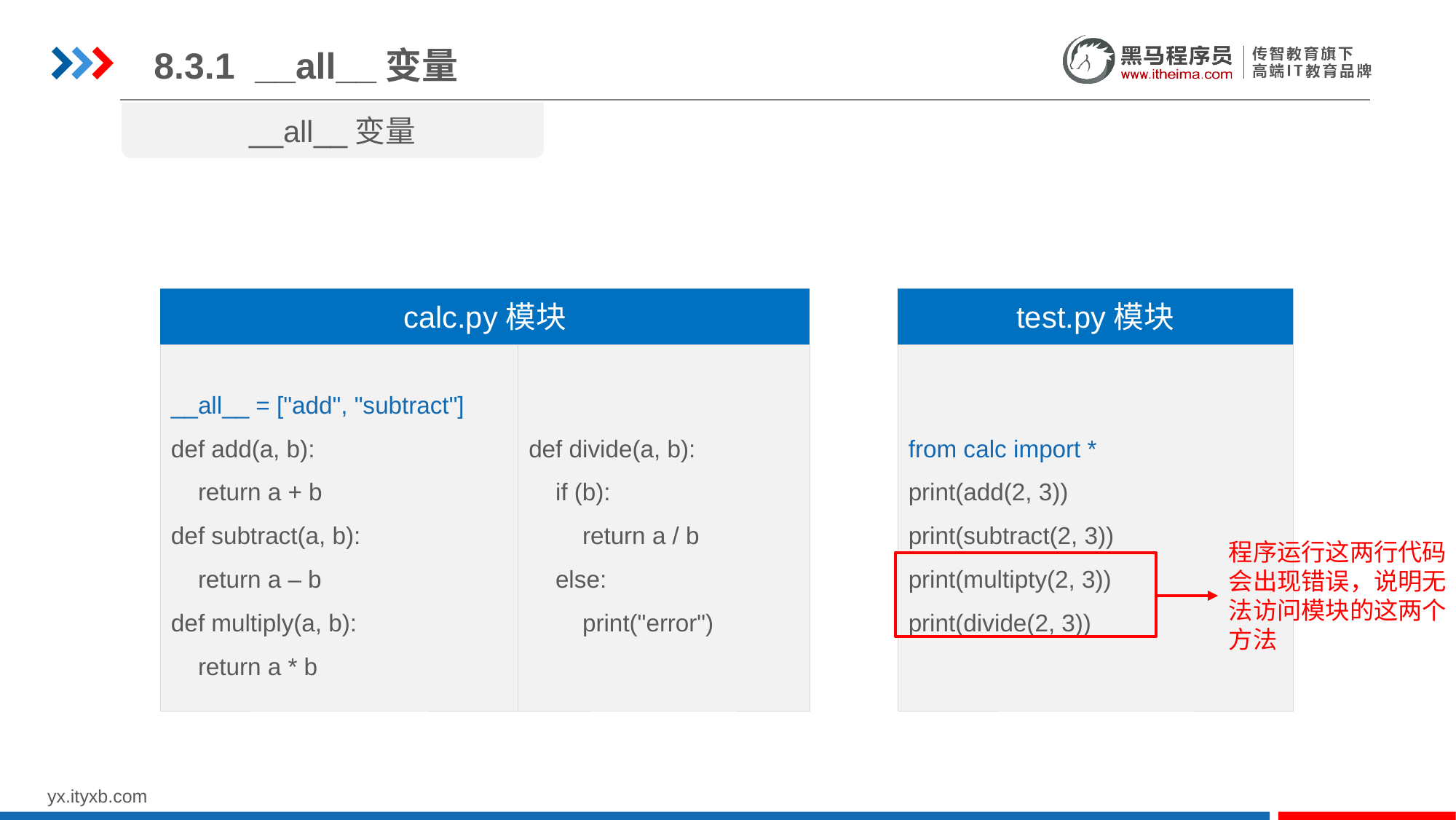

8.3.1  __all__变量

__all__变量

calc.py模块
test.py模块
__all__ = ["add", "subtract"]
def add(a, b):
    return a + b
def subtract(a, b):
    return a – b
def multiply(a, b):
    return a * b
from calc import *
print(add(2, 3))
print(subtract(2, 3))
print(multipty(2, 3))
print(divide(2, 3))
def divide(a, b):
    if (b):
        return a / b
    else:
        print("error")
程序运行这两行代码会出现错误，说明无法访问模块的这两个方法